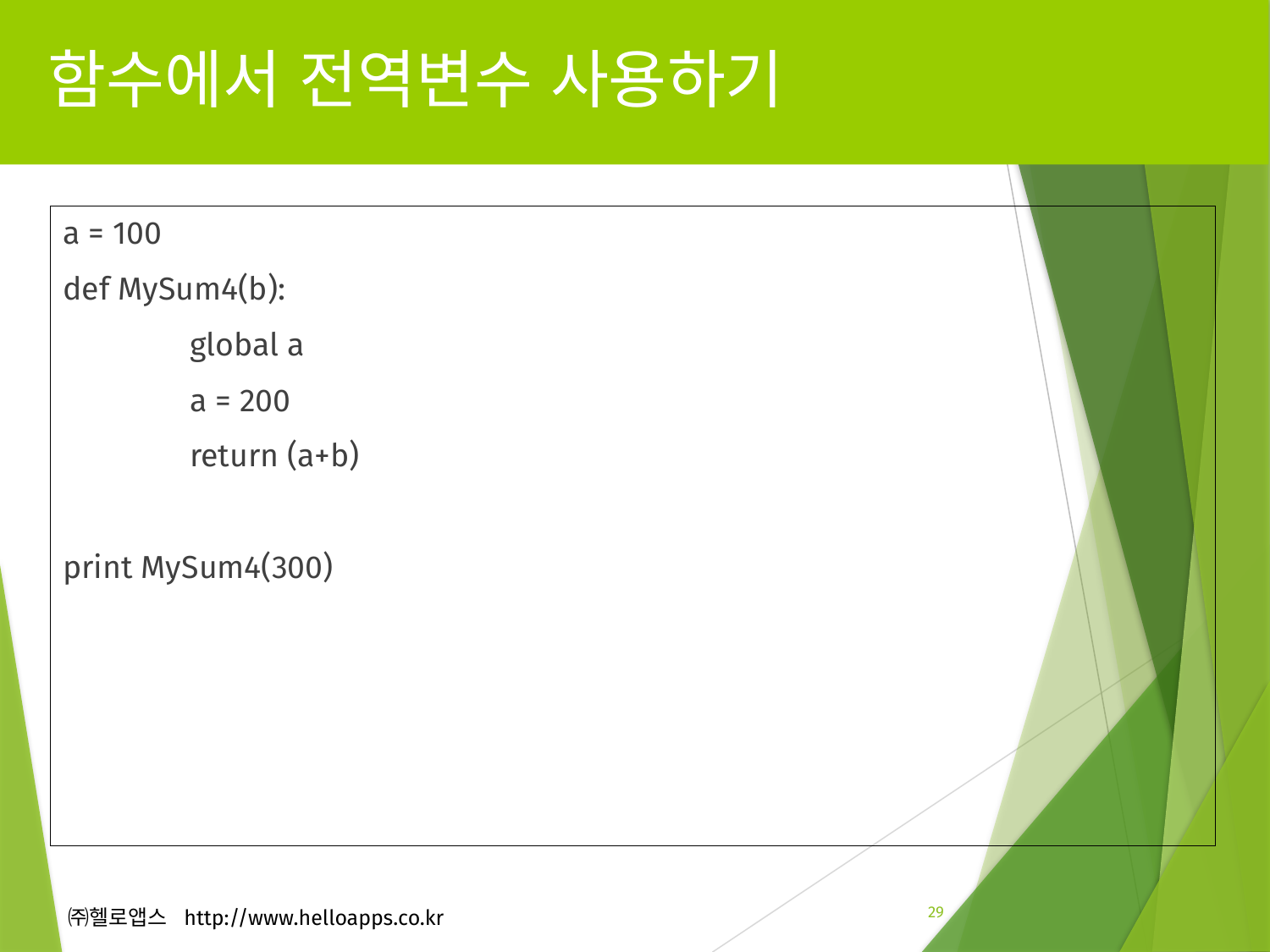

# 함수에서 전역변수 사용하기
a = 100
def MySum4(b):
	global a
	a = 200
	return (a+b)

print MySum4(300)
29